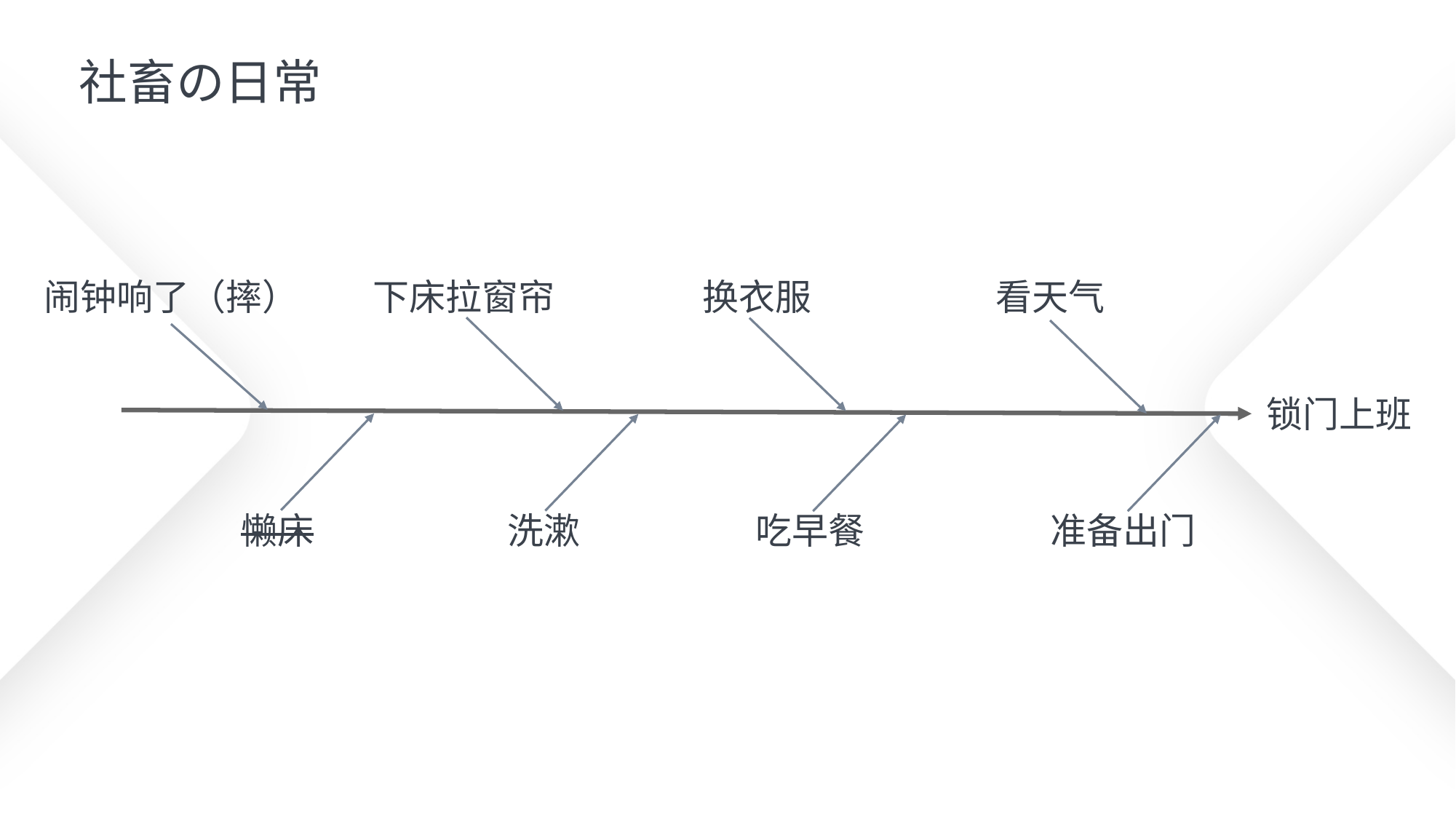

社畜の日常
下床拉窗帘
换衣服
看天气
锁门上班
懒床
吃早餐
准备出门
洗漱
闹钟响了（摔）